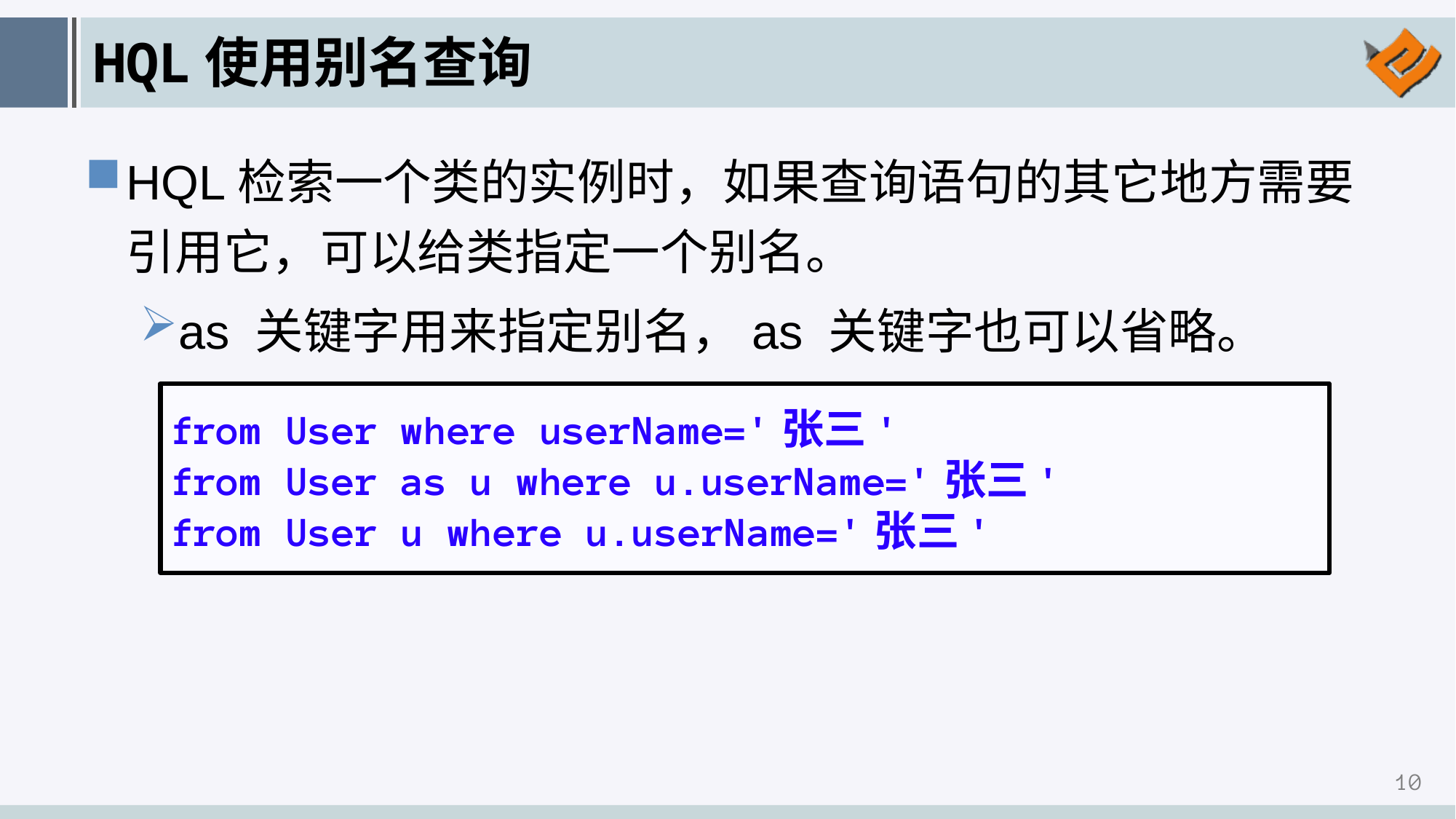

# HQL使用别名查询
HQL检索一个类的实例时，如果查询语句的其它地方需要引用它，可以给类指定一个别名。
as 关键字用来指定别名，as 关键字也可以省略。
from User where userName='张三'
from User as u where u.userName='张三'
from User u where u.userName='张三'